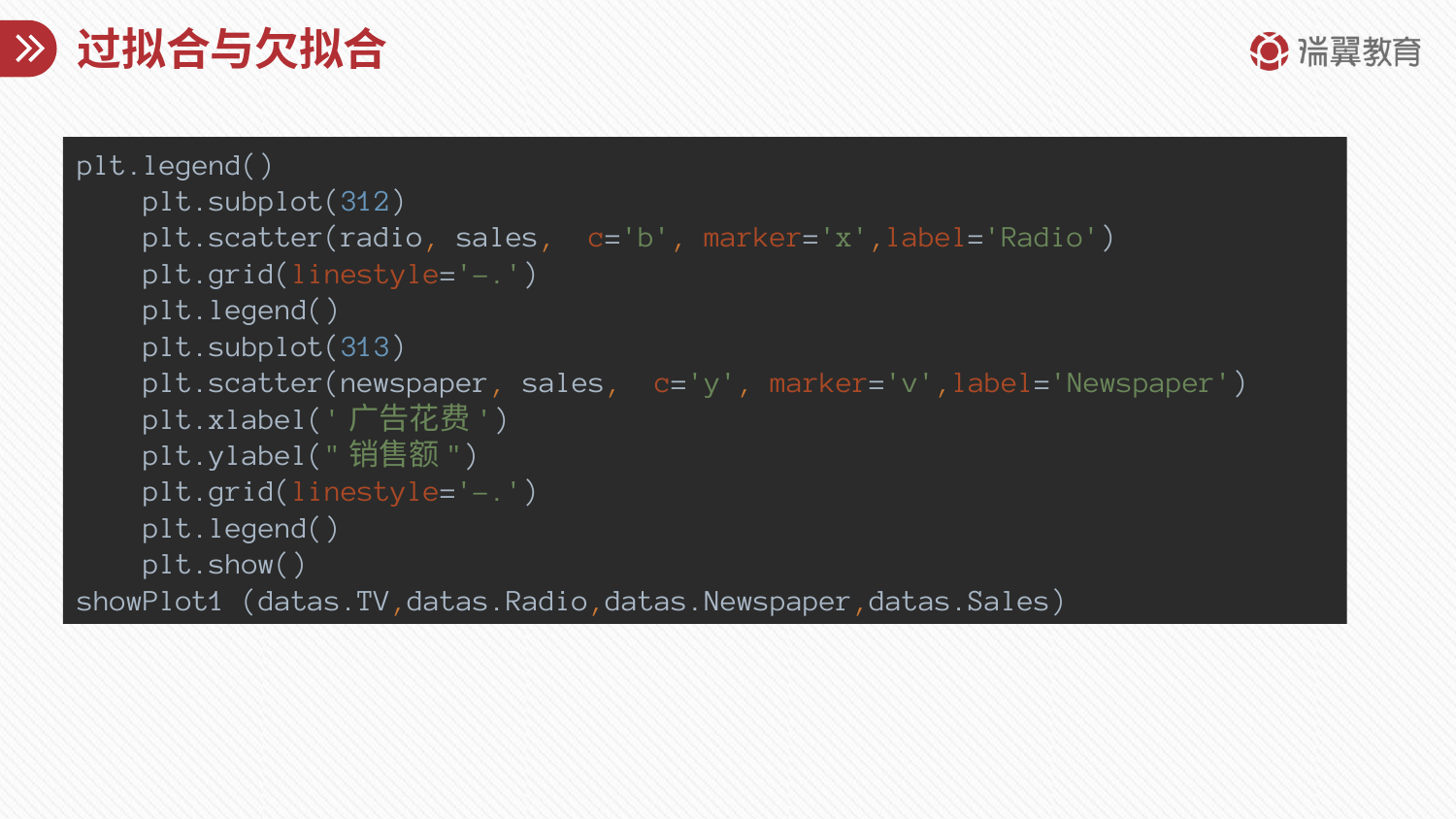

# 过拟合与欠拟合
plt.legend()
    plt.subplot(312)
    plt.scatter(radio, sales,  c='b', marker='x',label='Radio')
    plt.grid(linestyle='-.')
    plt.legend()
    plt.subplot(313)
    plt.scatter(newspaper, sales,  c='y', marker='v',label='Newspaper')
    plt.xlabel('广告花费')
    plt.ylabel("销售额")
    plt.grid(linestyle='-.')
    plt.legend()
    plt.show()
showPlot1 (datas.TV,datas.Radio,datas.Newspaper,datas.Sales)